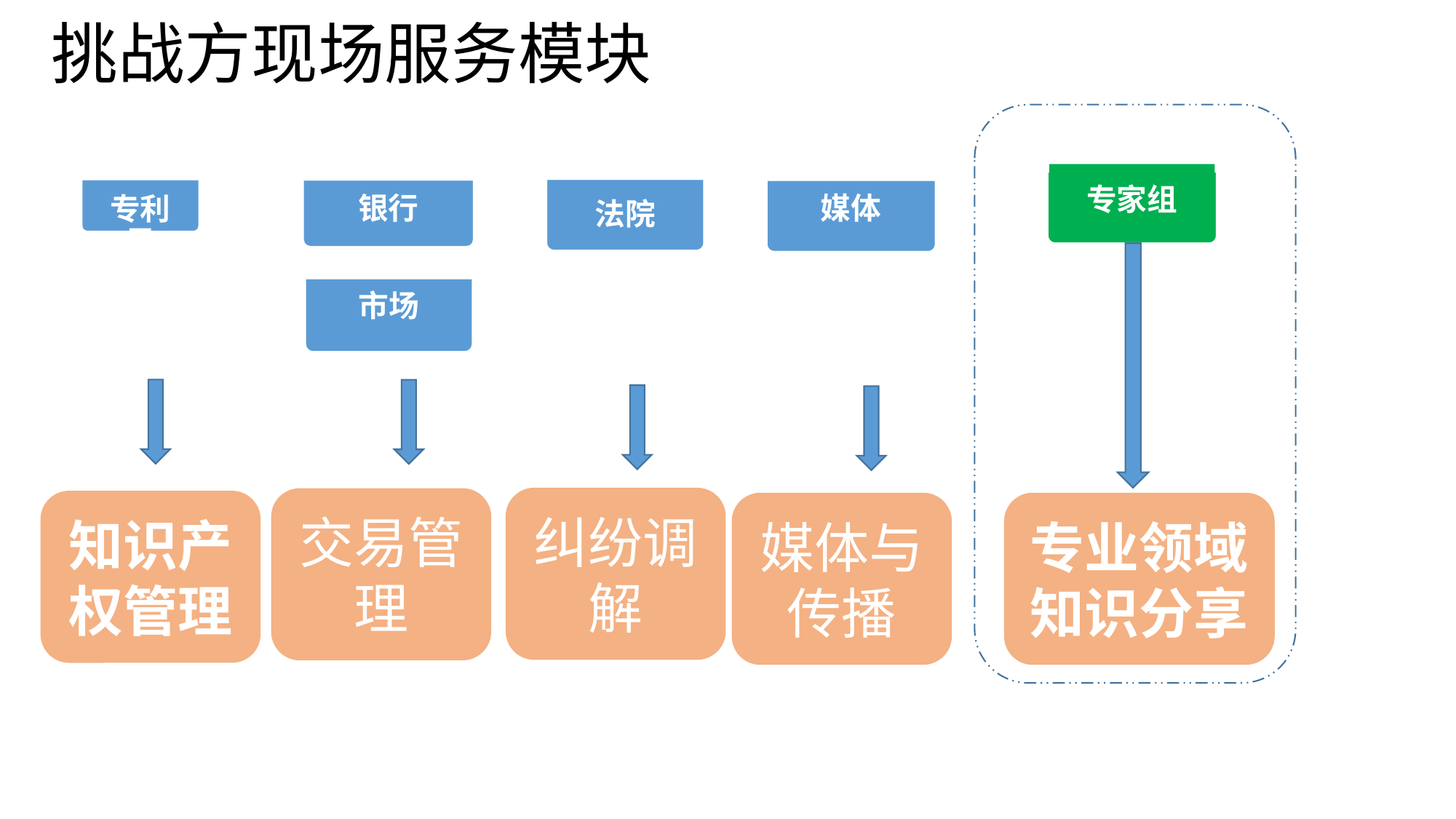

挑战⽅现场服务模块

专家组

银行

媒体

专利局

法院
市场

纠纷调解
交易管理
知识产权管理
媒体与传播
专业领域知识分享